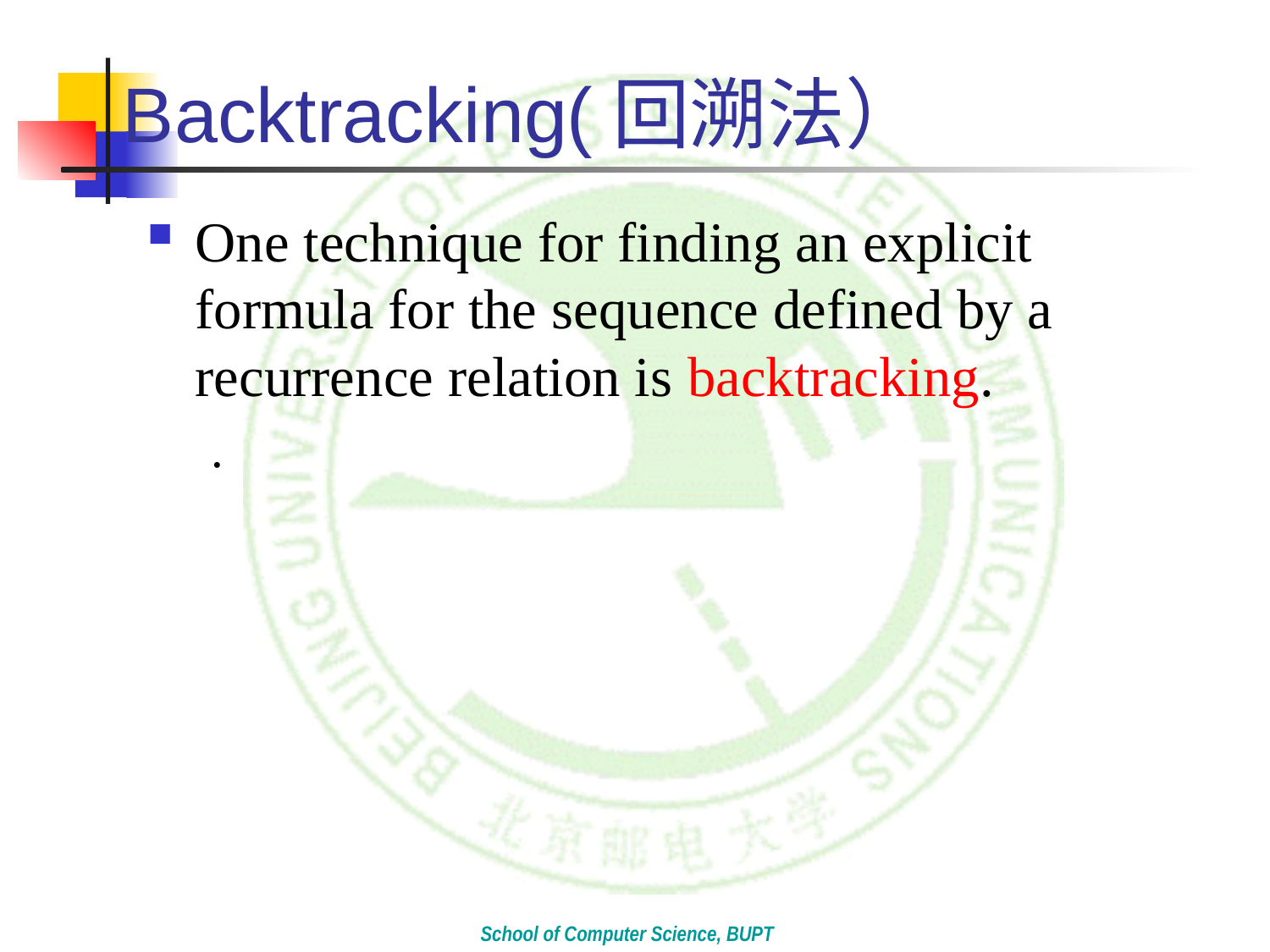

# Backtracking(回溯法）
One technique for finding an explicit formula for the sequence defined by a recurrence relation is backtracking.
.

School of Computer Science, BUPT